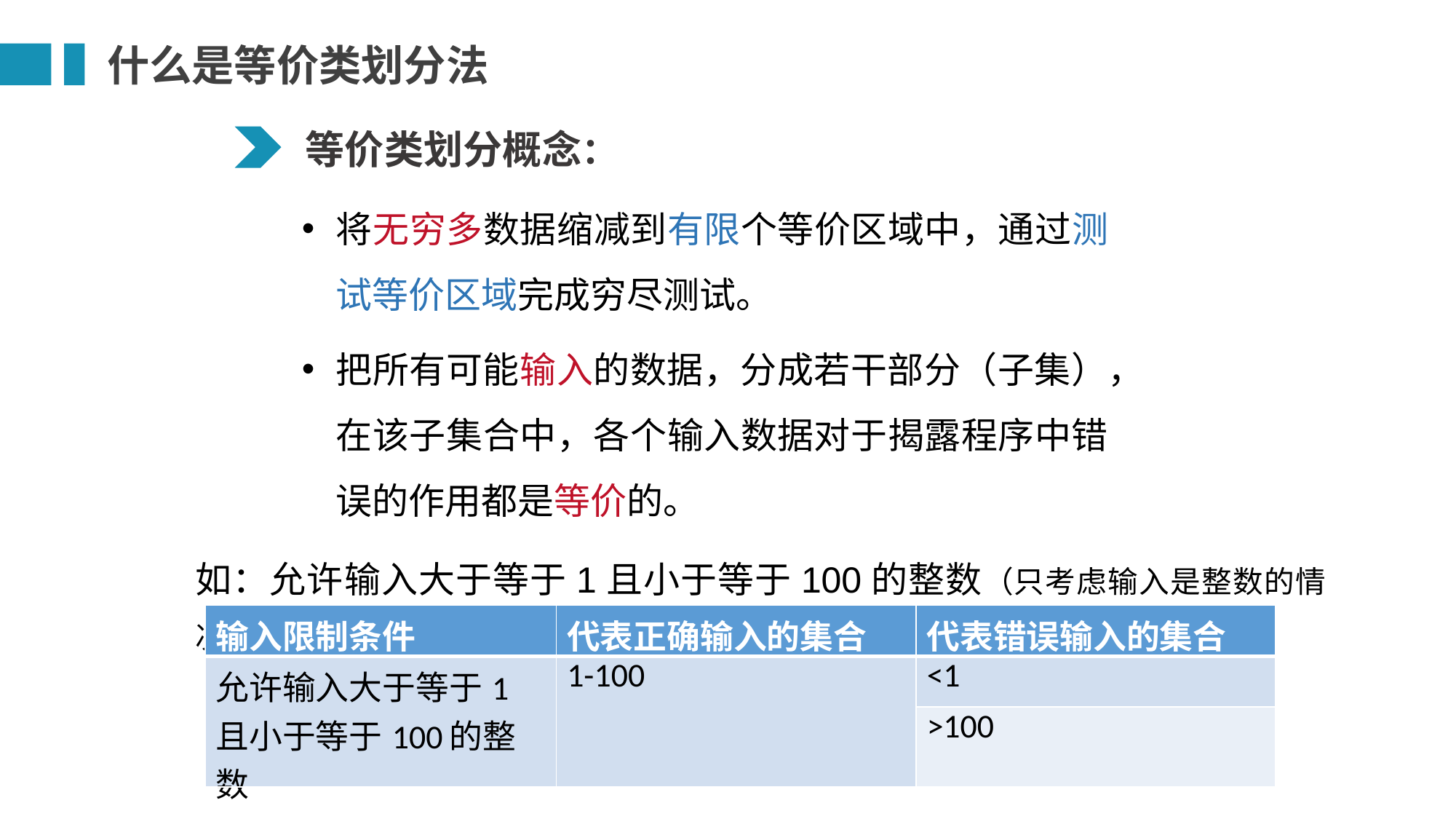

什么是等价类划分法

等价类划分概念：

将无穷多数据缩减到有限个等价区域中，通过测试等价区域完成穷尽测试。
把所有可能输入的数据，分成若干部分（子集），在该子集合中，各个输入数据对于揭露程序中错误的作用都是等价的。
如：允许输入大于等于1且小于等于100的整数（只考虑输入是整数的情况）
| 输入限制条件 | 代表正确输入的集合 | 代表错误输入的集合 |
| --- | --- | --- |
| 允许输入大于等于1且小于等于100的整数 | 1-100 | <1 |
|  |  | >100 |
| 输入限制条件 |  |  |
| --- | --- | --- |
| 大于等于1且小于等于100的整数 |  |  |
正确输入
错误输入
-1 -2 -100 ...
1、35、79 ...
102 170 200 ...
15